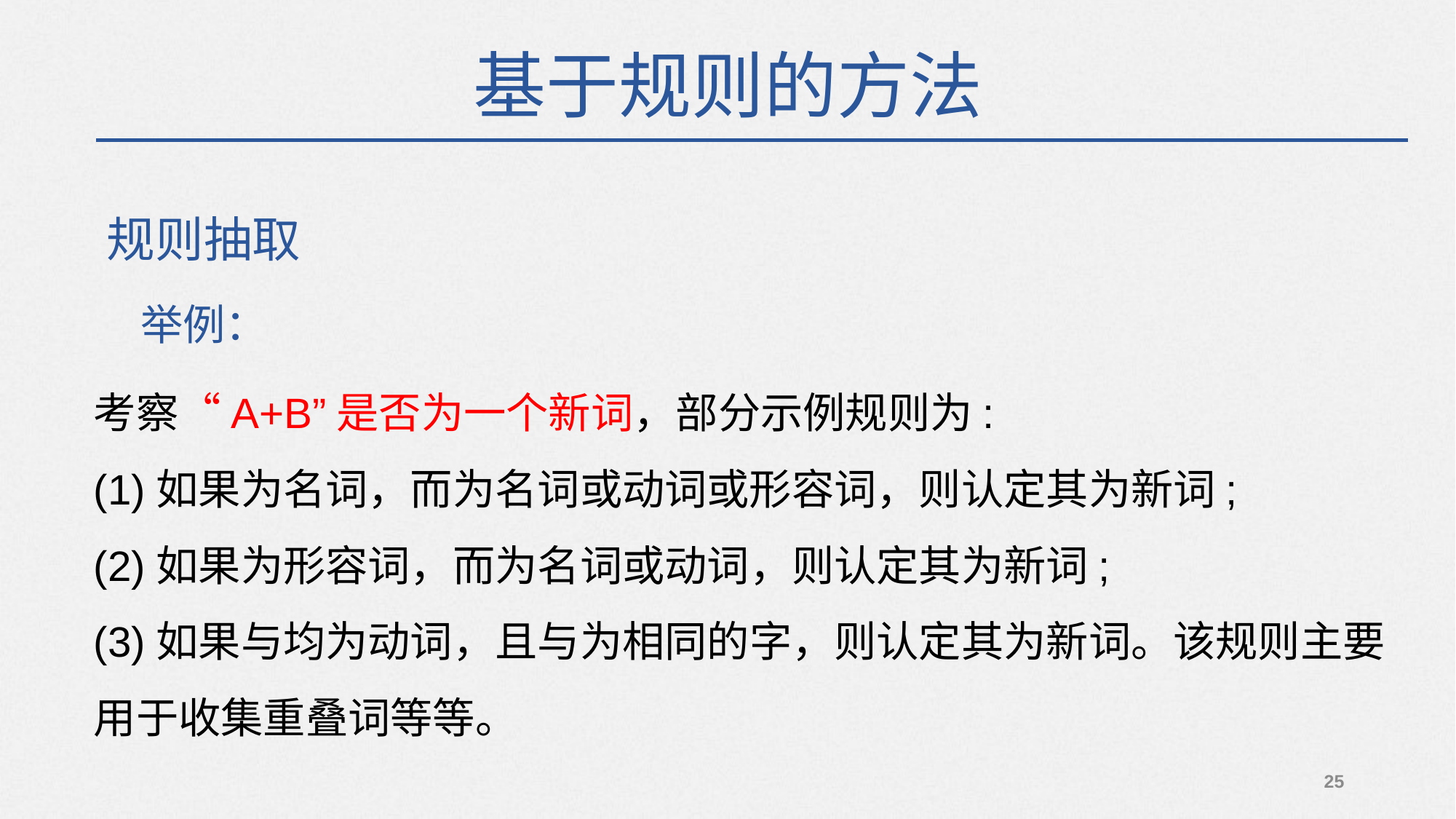

基于规则的方法
规则抽取
举例：
考察“A+B”是否为一个新词，部分示例规则为:
(1)如果为名词，而为名词或动词或形容词，则认定其为新词;
(2)如果为形容词，而为名词或动词，则认定其为新词;
(3)如果与均为动词，且与为相同的字，则认定其为新词。该规则主要用于收集重叠词等等。
25